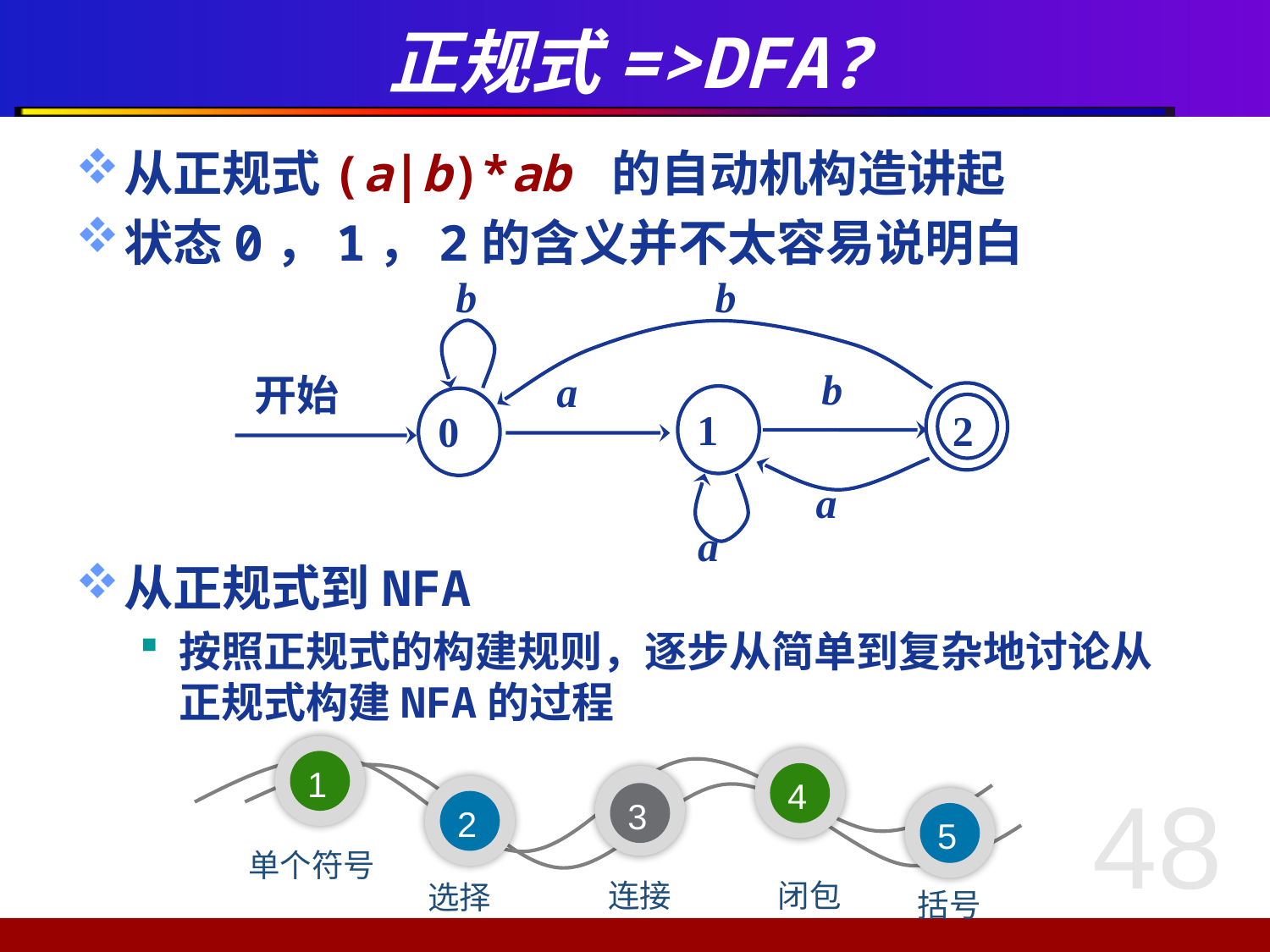

# 正规式=>DFA?
从正规式(a|b)*ab 的自动机构造讲起
状态0，1，2的含义并不太容易说明白

从正规式到NFA
按照正规式的构建规则，逐步从简单到复杂地讨论从正规式构建NFA的过程

b
b

b
a
开始

2
1
0

a

a

1

4

3

2

5
单个符号
连接
闭包
选择
括号
48